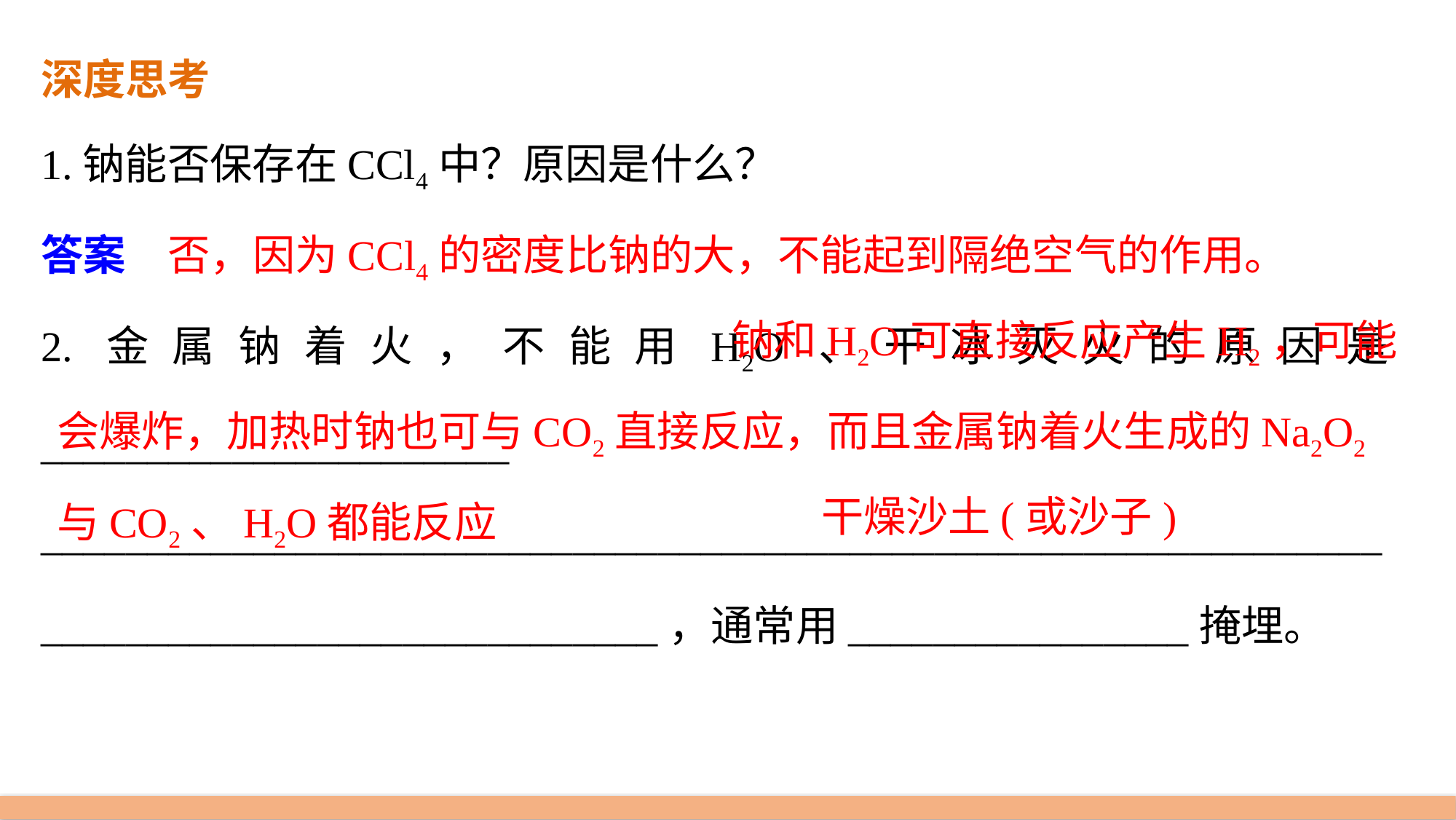

深度思考
1.钠能否保存在CCl4中？原因是什么？
答案　否，因为CCl4的密度比钠的大，不能起到隔绝空气的作用。
2.金属钠着火，不能用H2O、干冰灭火的原因是______________________
____________________________________________________________________________________________，通常用________________掩埋。
    						 钠和H2O可直接反应产生H2，可能会爆炸，加热时钠也可与CO2直接反应，而且金属钠着火生成的Na2O2与CO2、H2O都能反应
干燥沙土(或沙子)